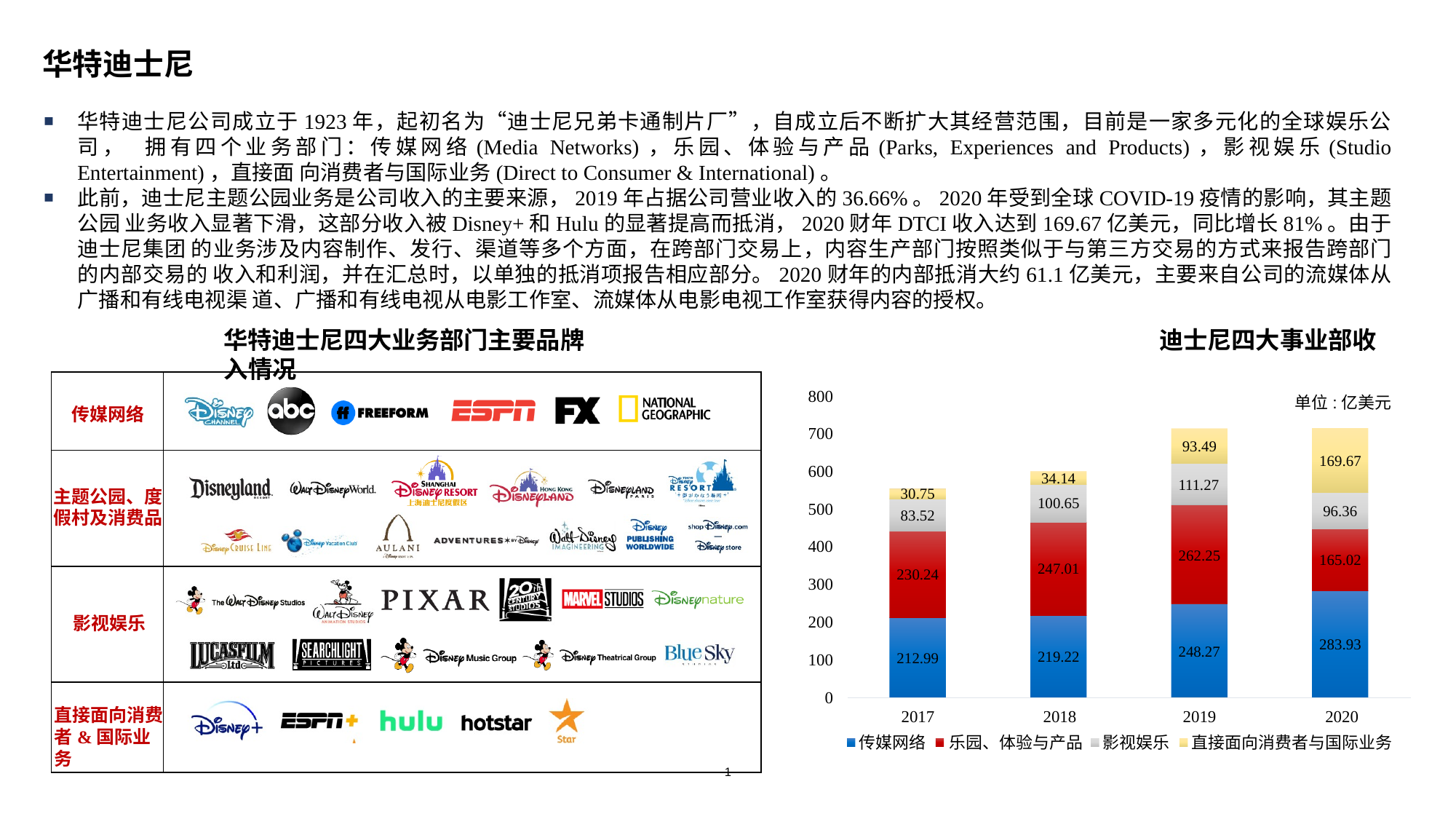

# 华特迪士尼
华特迪士尼公司成立于1923年，起初名为“迪士尼兄弟卡通制片厂”，自成立后不断扩大其经营范围，目前是一家多元化的全球娱乐公司，  拥有四个业务部门：传媒网络(Media Networks)，乐园、体验与产品(Parks, Experiences and Products)，影视娱乐(Studio Entertainment)，直接面 向消费者与国际业务(Direct to Consumer & International)。
此前，迪士尼主题公园业务是公司收入的主要来源，2019年占据公司营业收入的36.66%。2020年受到全球COVID-19疫情的影响，其主题公园 业务收入显著下滑，这部分收入被Disney+和Hulu的显著提高而抵消，2020财年DTCI收入达到169.67亿美元，同比增长81%。由于迪士尼集团 的业务涉及内容制作、发行、渠道等多个方面，在跨部门交易上，内容生产部门按照类似于与第三方交易的方式来报告跨部门的内部交易的 收入和利润，并在汇总时，以单独的抵消项报告相应部分。2020财年的内部抵消大约61.1亿美元，主要来自公司的流媒体从广播和有线电视渠 道、广播和有线电视从电影工作室、流媒体从电影电视工作室获得内容的授权。
华特迪士尼四大业务部门主要品牌	迪士尼四大事业部收入情况
单位:亿美元
| 传媒网络 |  |
| --- | --- |
| 主题公园、度 假村及消费品 |  |
| 影视娱乐 |  |
| 直接面向消费 者&国际业务 |  |
800

700

93.49
169.67

600

34.14
100.65

111.27
30.75
83.52

500

96.36

400
262.25
165.02
247.01
230.24

300

200

283.93

248.27
219.22
212.99
100
0

2017
传媒网络
2018
乐园、体验与产品
2019	2020
直接面向消费者与国际业务
影视娱乐

1